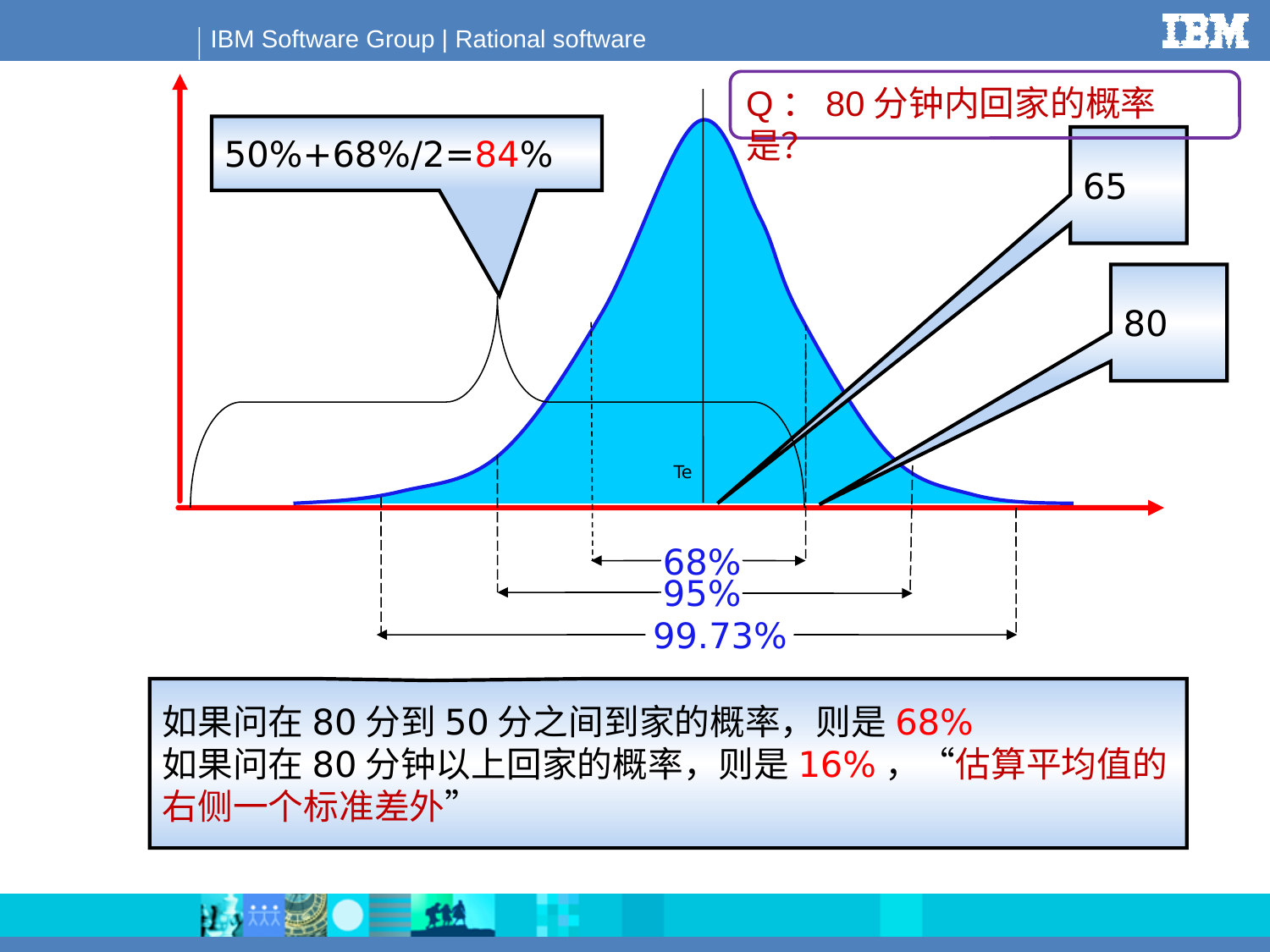

Q：80分钟内回家的概率是？

50%+68%/2=84%
65
80

Te

68%

95%

99.73%

如果问在80分到50分之间到家的概率，则是68%
如果问在80分钟以上回家的概率，则是16%，“估算平均值的右侧一个标准差外”